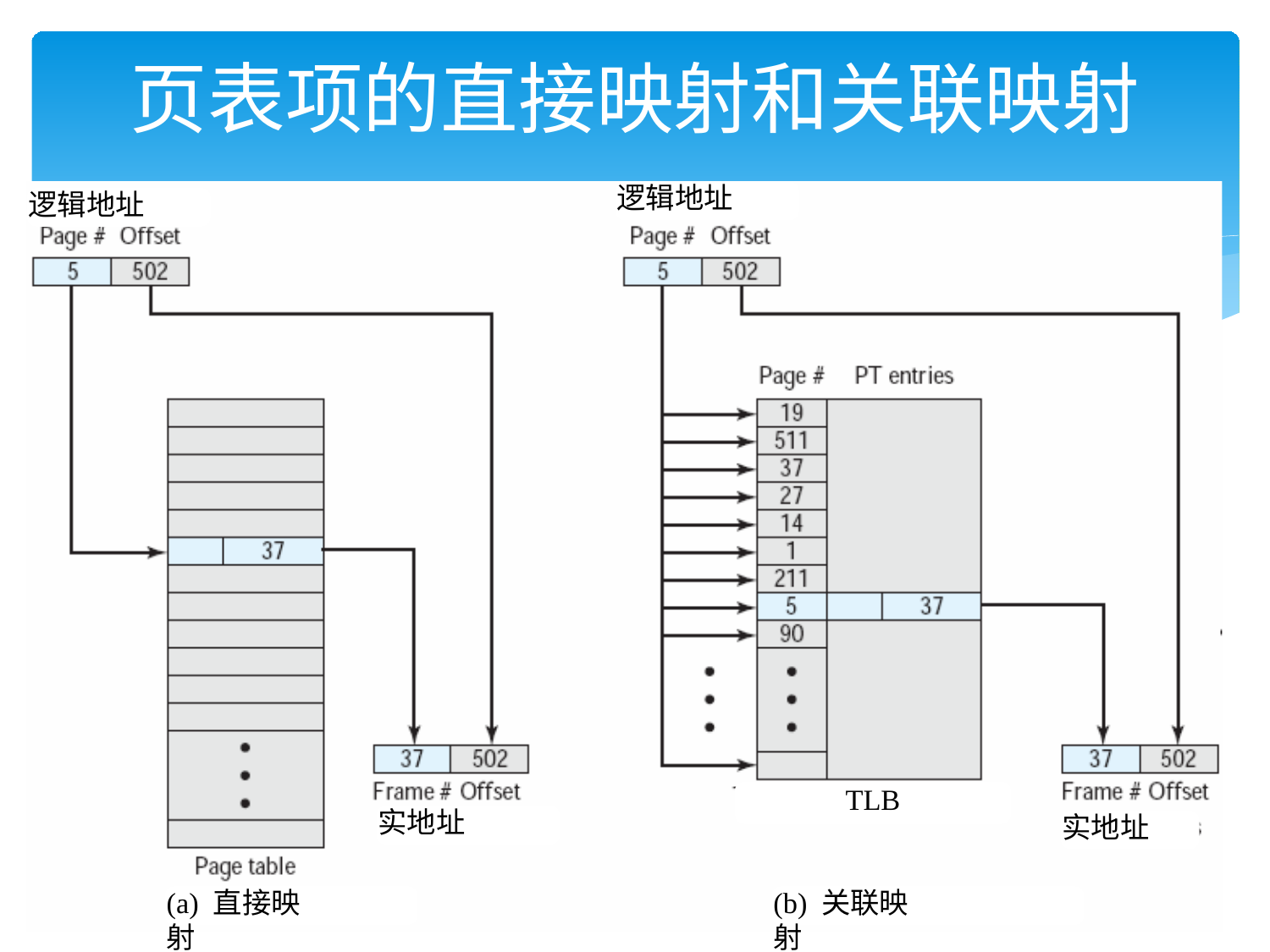

# 页表项的直接映射和关联映射
逻辑地址

逻辑地址

TLB

实地址

实地址

(a) 直接映射
(b) 关联映射